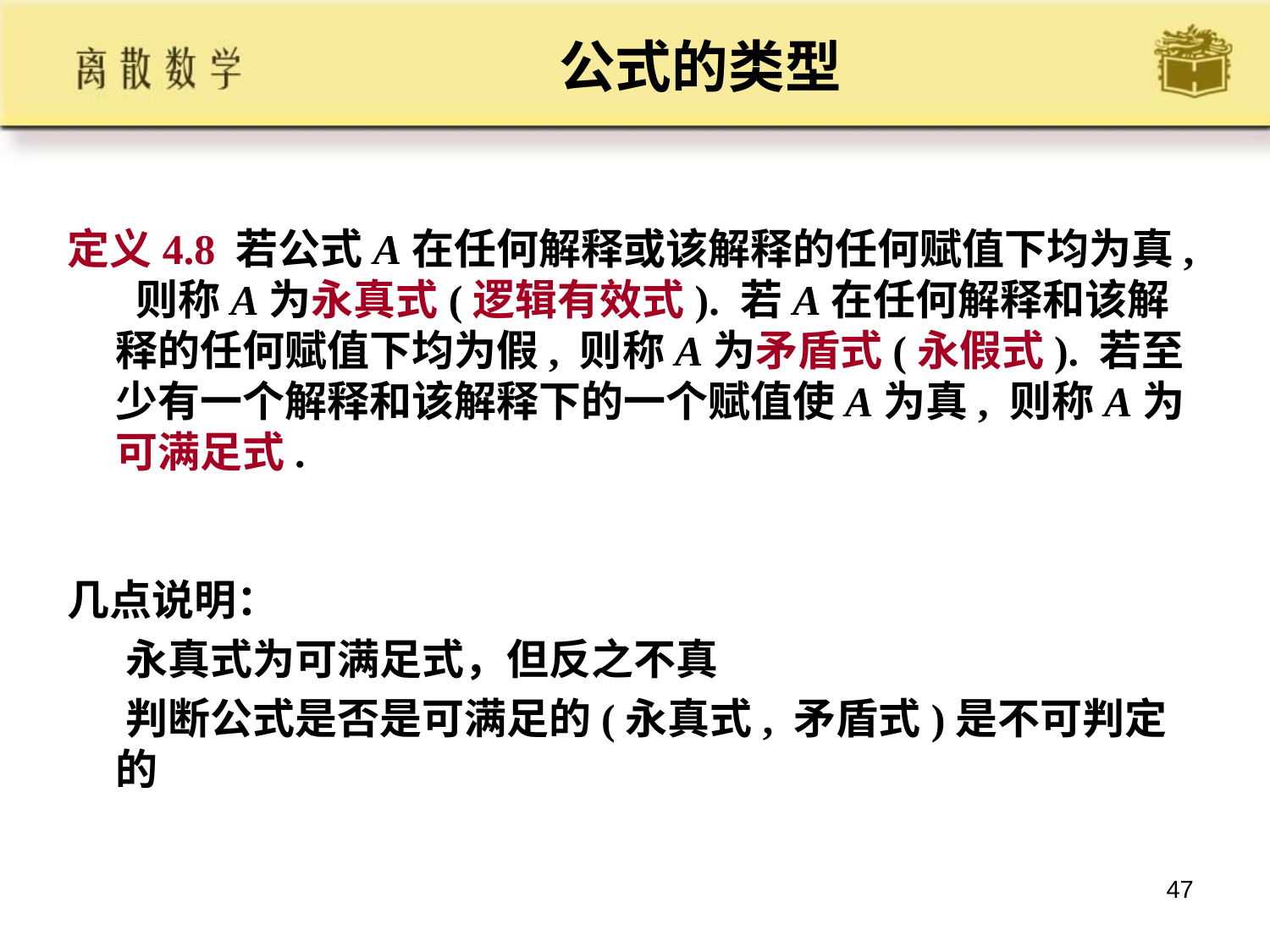

# 公式的类型

定义4.8 若公式A在任何解释或该解释的任何赋值下均为真, 则称A为永真式(逻辑有效式). 若A在任何解释和该解释的任何赋值下均为假, 则称A为矛盾式(永假式). 若至少有一个解释和该解释下的一个赋值使A为真, 则称A为可满足式.

几点说明：
     永真式为可满足式，但反之不真
     判断公式是否是可满足的(永真式, 矛盾式)是不可判定的
47